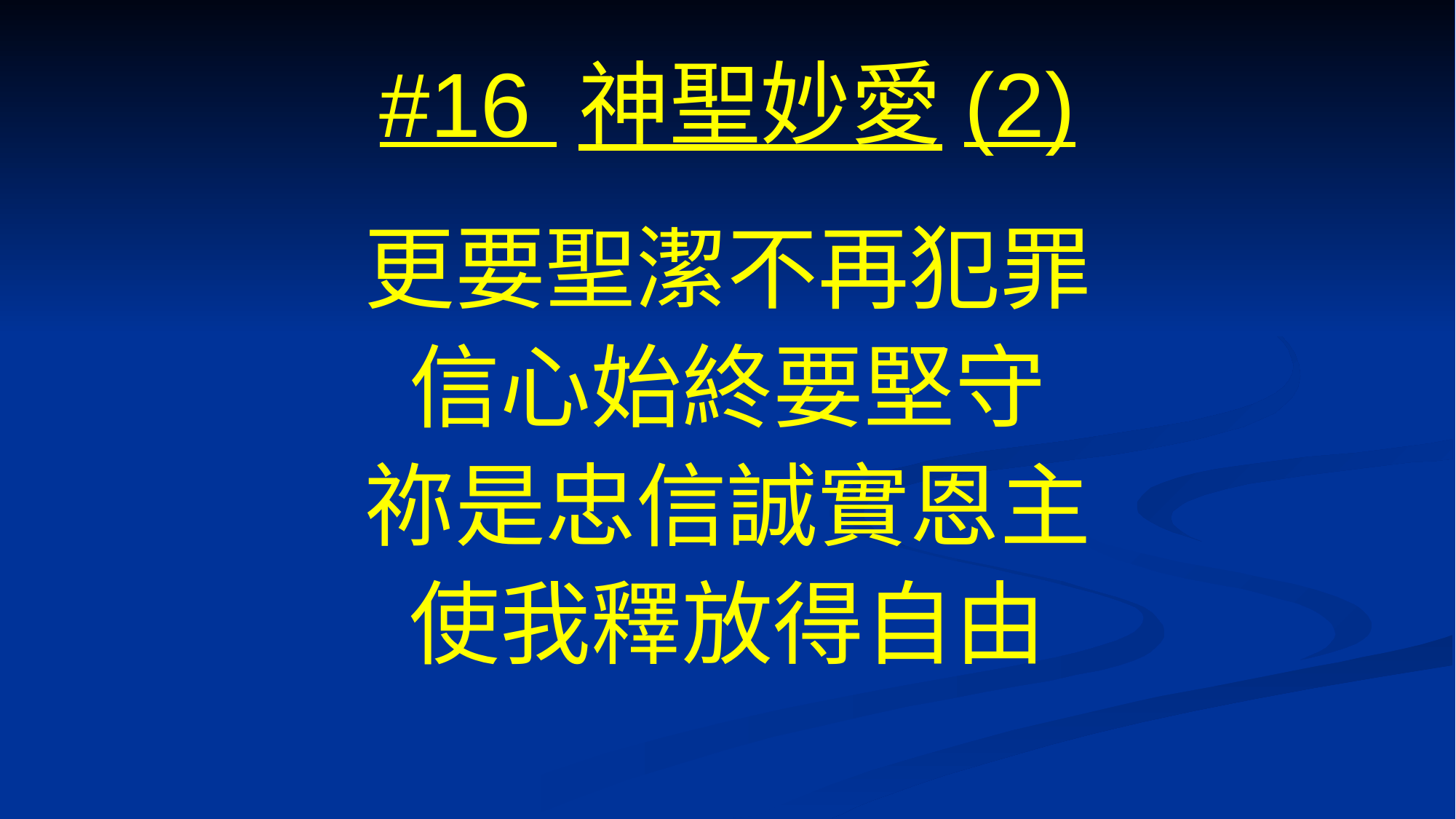

# #16 神聖妙愛(2)
更要聖潔不再犯罪
信心始終要堅守
祢是忠信誠實恩主
使我釋放得自由